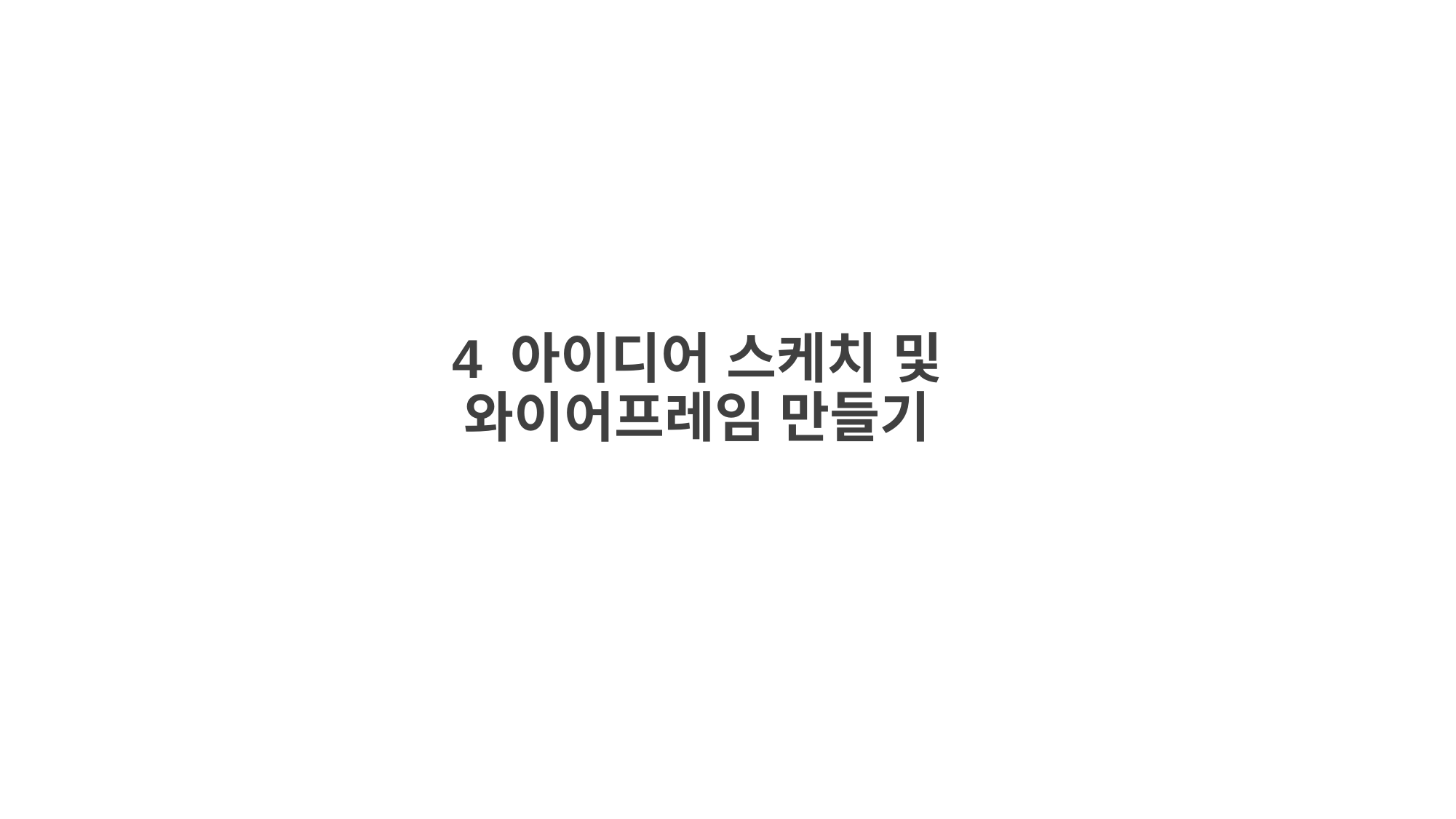

# 4 아이디어 스케치 및 와이어프레임 만들기